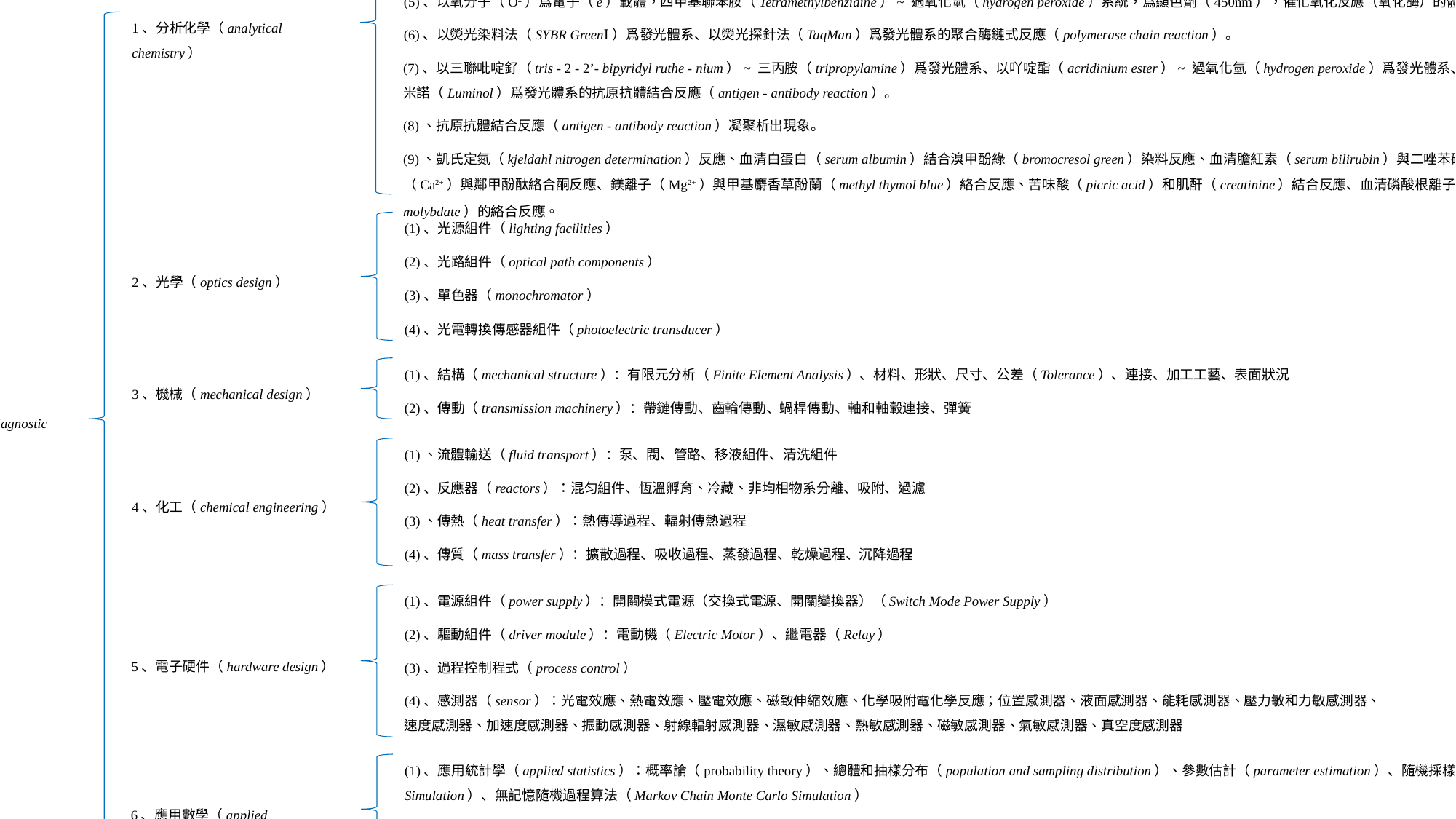

(1)、反應熱力學（chemical thermodynamics）

(2)、反應動力學（chemical kinetics）
(3)、以氫離子（H+）載體，煙醯胺腺嘌呤二核苷酸（nicotinamide adenine dinucleotide），也稱還原型輔酶Ⅰ或Ⅱ，還原型（氫化後）~ 氧化型（失氫後）系統，爲顯色劑（340nm），催化脫落氫離子（脫氫酶）的反應體系。
(4)、以磷酸根（phosphate radical）載體，對硝基苯酚（p-Nitrophenol）~ 磷酸對硝基苯酚（phosphoric acid p-Nitrophenol）系統，爲顯色劑（405nm），催化脫落磷酸根（磷酸酶）的反應體系。
(5)、以氧分子（O2）爲電子（e）載體，四甲基聯苯胺（Tetramethylbenzidine）~ 過氧化氫（hydrogen peroxide）系統，爲顯色劑（450nm），催化氧化反應（氧化酶）的體系。
1、分析化學（analytical chemistry）

(6)、以熒光染料法（SYBR GreenⅠ）爲發光體系、以熒光探針法（TaqMan）爲發光體系的聚合酶鏈式反應（polymerase chain reaction）。
(7)、以三聯吡啶釕（tris - 2 - 2’- bipyridyl ruthe - nium）~ 三丙胺（tripropylamine）爲發光體系、以吖啶酯（acridinium ester）~ 過氧化氫（hydrogen peroxide）爲發光體系、以鹼性磷酸酶（alkaline phosphatase）~ 魯米諾（Luminol）爲發光體系的抗原抗體結合反應（antigen - antibody reaction）。
(8)、抗原抗體結合反應（antigen - antibody reaction）凝聚析出現象。
(9)、凱氏定氮（kjeldahl nitrogen determination）反應、血清白蛋白（serum albumin）結合溴甲酚綠（bromocresol green）染料反應、血清膽紅素（serum bilirubin）與二唑苯磺酸鹽（diazobenzenesulfonate）結合反應、血清鈣離子（Ca2+）與鄰甲酚酞絡合酮反應、鎂離子（Mg2+）與甲基麝香草酚蘭（methyl thymol blue）絡合反應、苦味酸（picric acid）和肌酐（creatinine）結合反應、血清磷酸根離子（HPO32-、 H2PO3-）與鉬酸銨（ammonium molybdate）的絡合反應。
(1)、光源組件（lighting facilities）

(2)、光路組件（optical path components）
2、光學（optics design）
(3)、單色器（monochromator）
(4)、光電轉換傳感器組件（photoelectric transducer）
(1)、結構（mechanical structure）：有限元分析（Finite Element Analysis）、材料、形狀、尺寸、公差（Tolerance）、連接、加工工藝、表面狀況

3、機械（mechanical design）
(2)、傳動（transmission machinery）：帶鏈傳動、齒輪傳動、蝸桿傳動、軸和軸轂連接、彈簧
實驗室診斷器械（In vitro diagnostic products）
(1)、流體輸送（fluid transport）：泵、閥、管路、移液組件、清洗組件

(2)、反應器（reactors）：混匀組件、恆溫孵育、冷藏、非均相物系分離、吸附、過濾
4、化工（chemical engineering）
(3)、傳熱（heat transfer）：熱傳導過程、輻射傳熱過程
(4)、傳質（mass transfer）：擴散過程、吸收過程、蒸發過程、乾燥過程、沉降過程
(1)、電源組件（power supply）：開關模式電源（交換式電源、開關變換器）（Switch Mode Power Supply）

(2)、驅動組件（driver module）：電動機（Electric Motor）、繼電器（Relay）
5、電子硬件（hardware design）
(3)、過程控制程式（process control）
(4)、感測器（sensor）：光電效應、熱電效應、壓電效應、磁致伸縮效應、化學吸附電化學反應；位置感測器、液面感測器、能耗感測器、壓力敏和力敏感測器、速度感測器、加速度感測器、振動感測器、射線輻射感測器、濕敏感測器、熱敏感測器、磁敏感測器、氣敏感測器、真空度感測器
(1)、應用統計學（applied statistics）：概率論（probability theory）、總體和抽樣分布（population and sampling distribution）、參數估計（parameter estimation）、隨機採樣算法（Monte Carlo Simulation）、無記憶隨機過程算法（Markov Chain Monte Carlo Simulation）

6、應用數學（applied mathematics）
(2)、數學建模（Mathematical Modelling）、數值分析（Numerical Analysis）、導數的鏈式法則（Chain Rule），計算機自動微分（Automatic Differentiation）、拉格朗日插值法（Lagrange Interpolation Formula）、牛頓插值法（Newton Interpolation Formula）、方程擬合（Curve Fitting），梯度下降迭代最優化算法（Gradient Descent Optimization Methods）、牛頓 - 拉弗森迭代最優化算法（Newton - Raphson Optimization Methods）